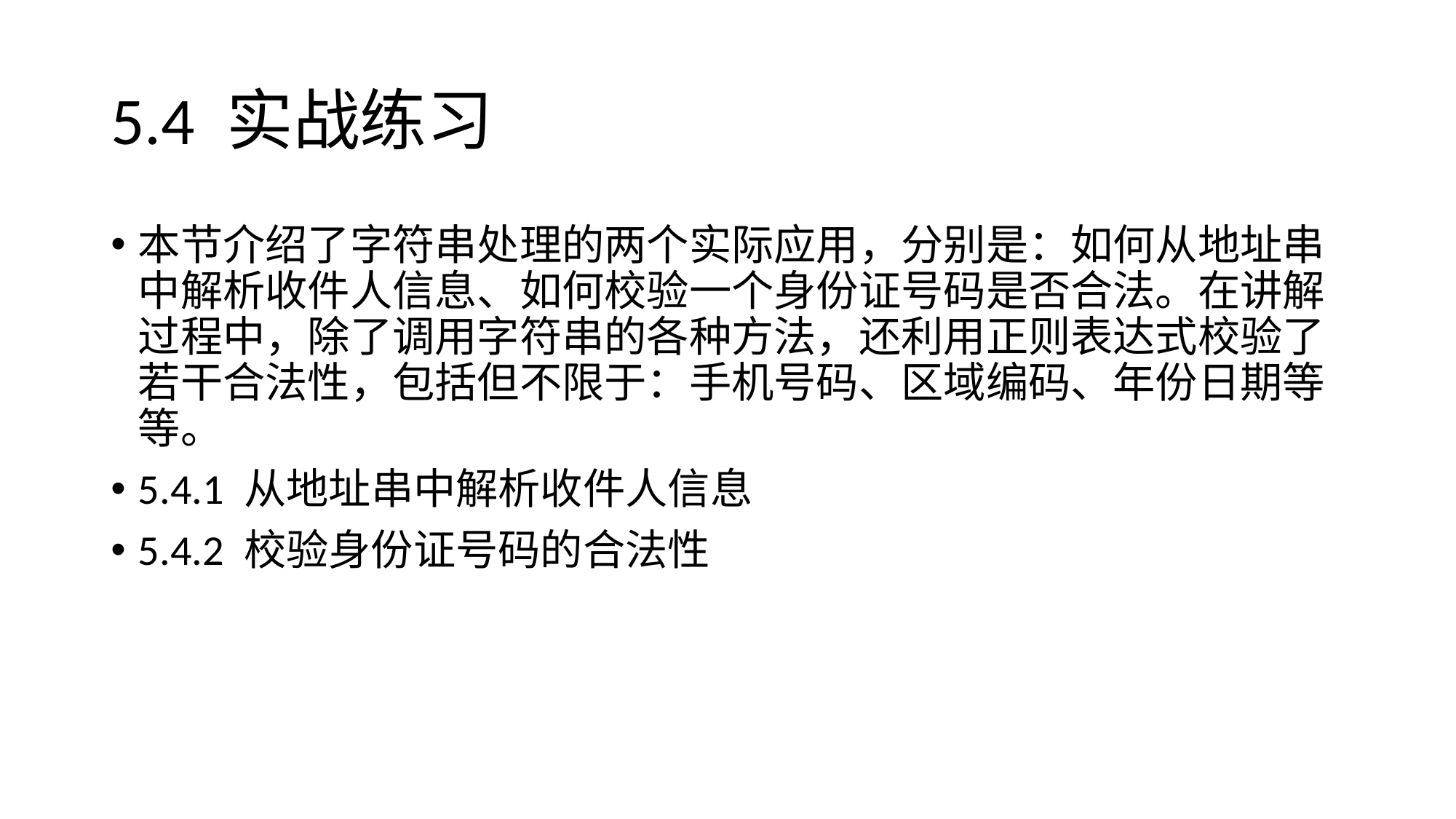

# 5.4 实战练习
本节介绍了字符串处理的两个实际应用，分别是：如何从地址串中解析收件人信息、如何校验一个身份证号码是否合法。在讲解过程中，除了调用字符串的各种方法，还利用正则表达式校验了若干合法性，包括但不限于：手机号码、区域编码、年份日期等等。
5.4.1 从地址串中解析收件人信息
5.4.2 校验身份证号码的合法性